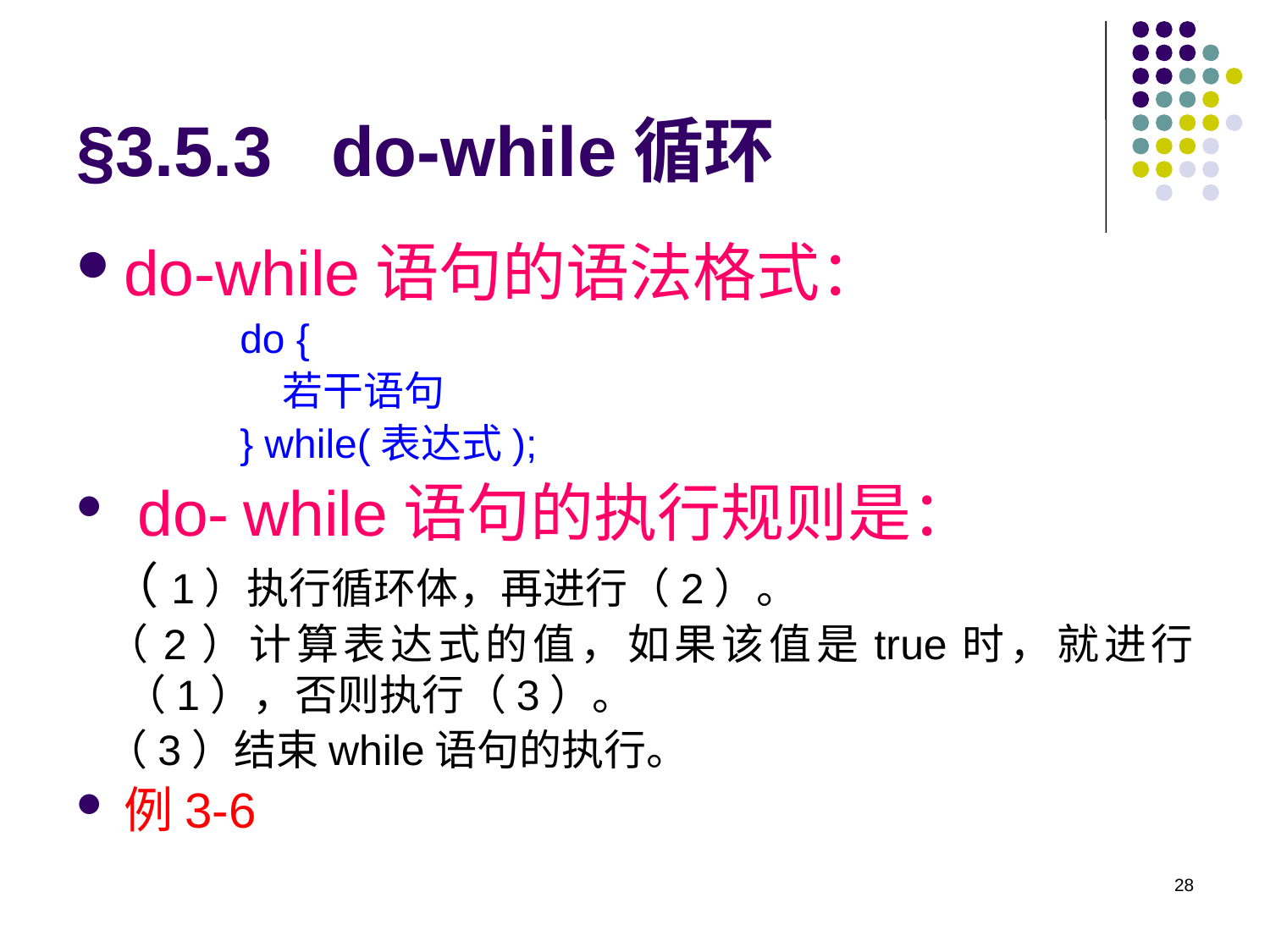

# §3.5.3   do-while循环
do-while语句的语法格式：
      do {
           若干语句
      } while(表达式);
 do- while语句的执行规则是：
  （1）执行循环体，再进行（2）。
 （2）计算表达式的值，如果该值是true时，就进行（1），否则执行（3）。
  （3）结束while语句的执行。
例3-6

28